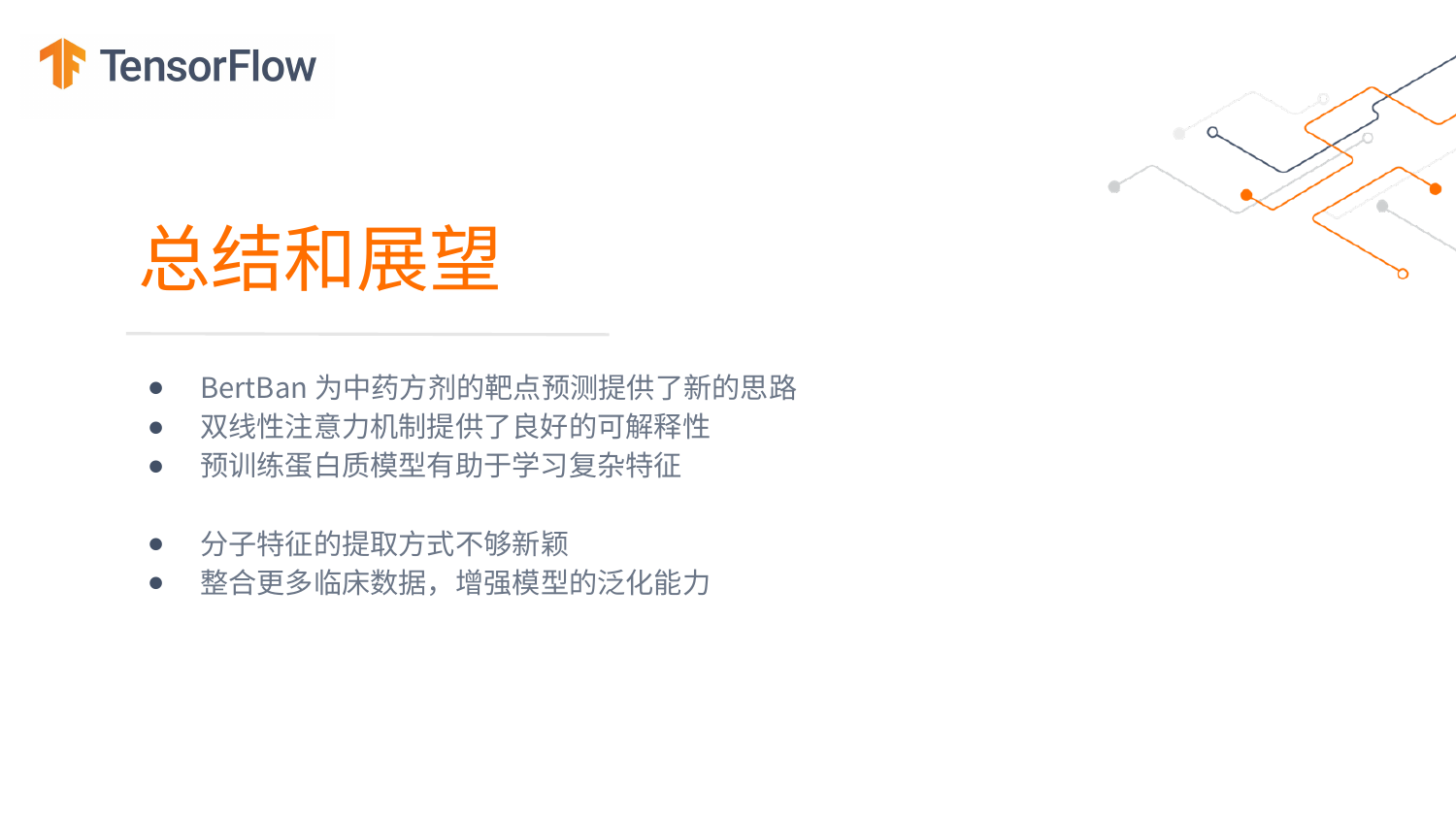

总结和展望
BertBan为中药方剂的靶点预测提供了新的思路
双线性注意力机制提供了良好的可解释性
预训练蛋白质模型有助于学习复杂特征

分子特征的提取方式不够新颖
整合更多临床数据，增强模型的泛化能力